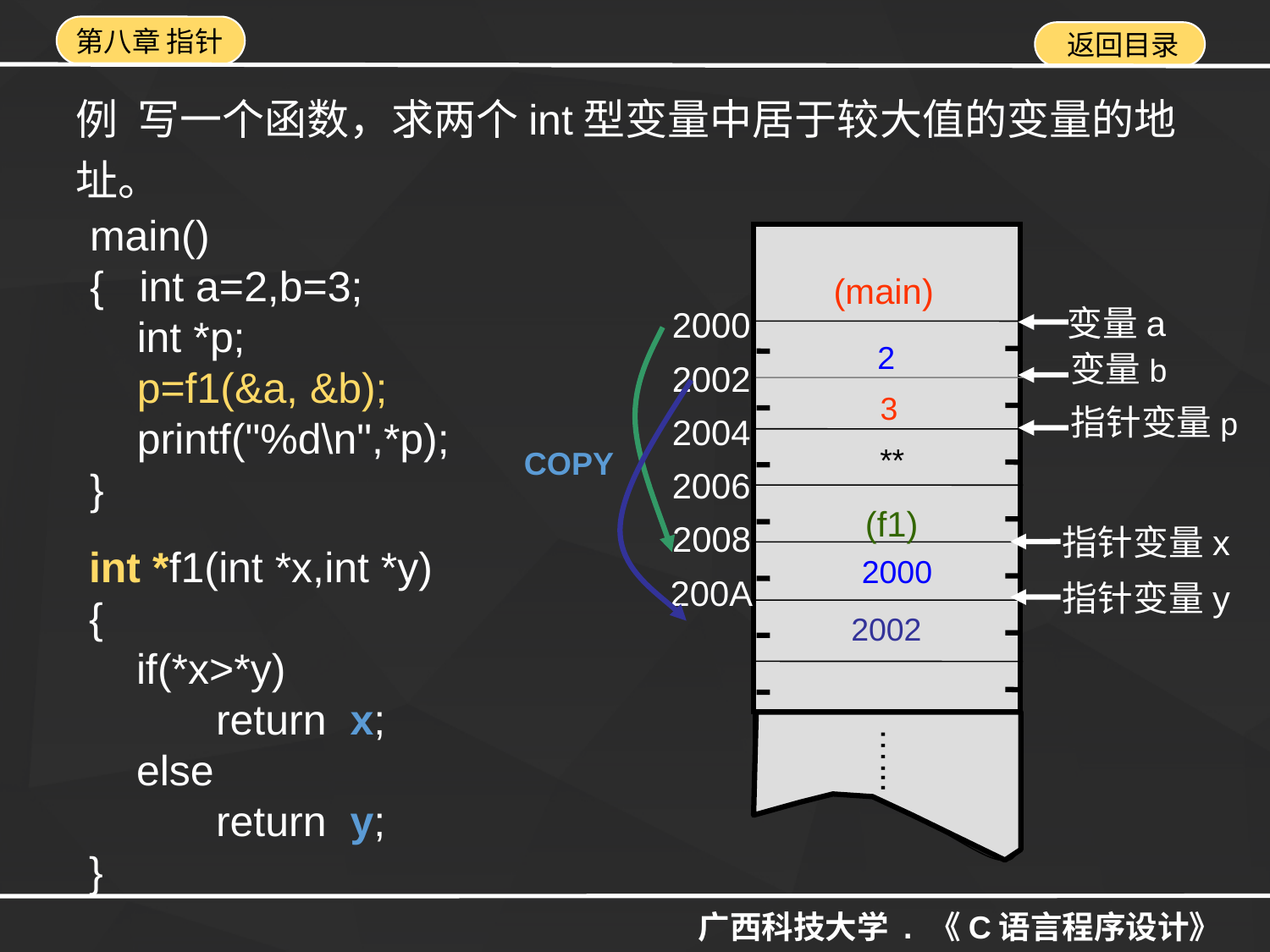

例  写一个函数，求两个int型变量中居于较大值的变量的地址。
main()
{   int a=2,b=3;
    int *p;
    p=f1(&a, &b);
    printf("%d\n",*p);
}
int *f1(int *x,int *y)
{
    if(*x>*y)
	return  x;
    else
	return  y;
}

2000
2002
2004
2006
2008
200A

…...

(main)
变量a

  变量b

  指针变量p

2

COPY
3
**
(f1)
  指针变量x

  指针变量y

2000
2002